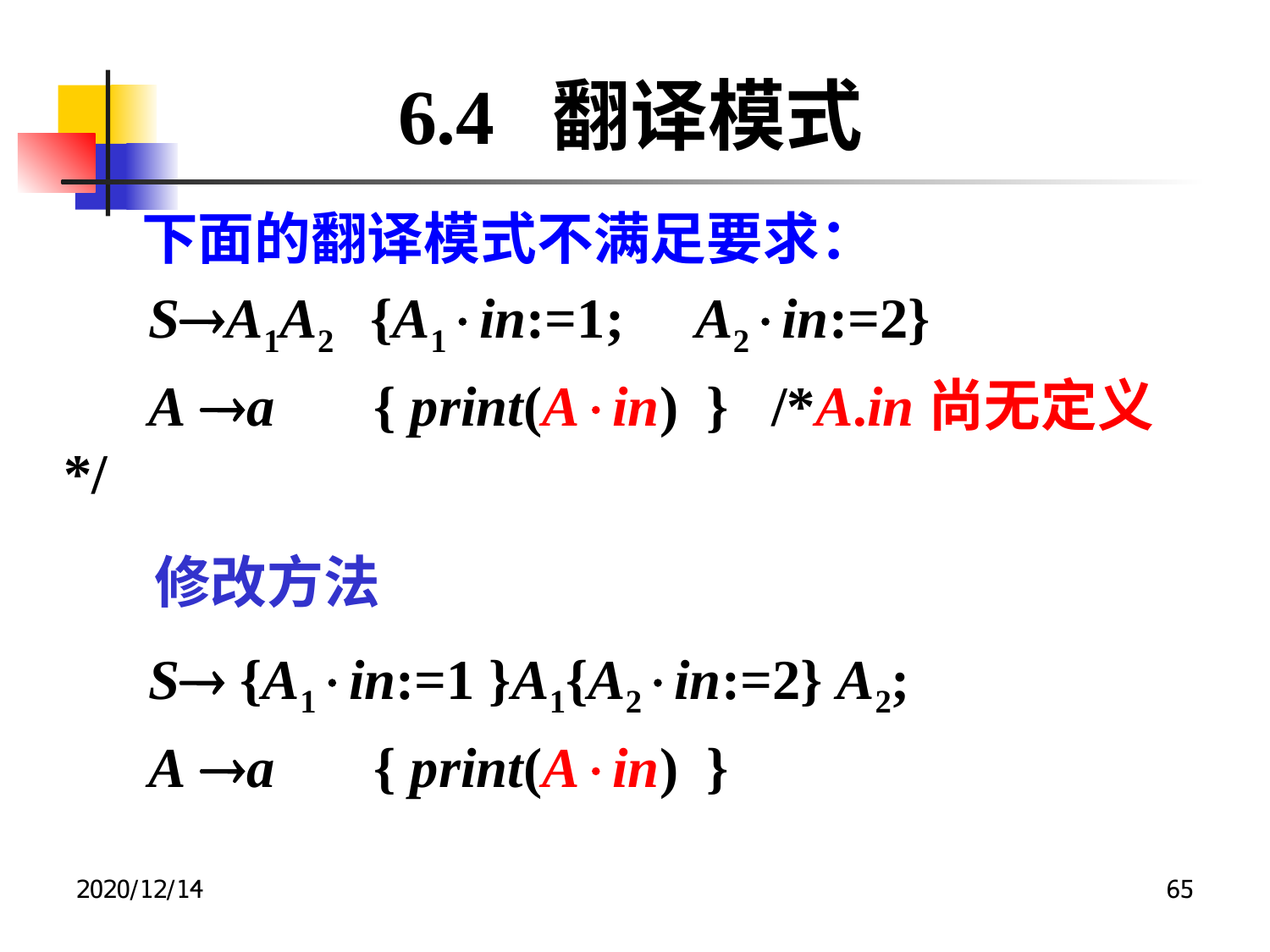

6.4  翻译模式
     下面的翻译模式不满足要求：
      S→A1A2   {A1⋅in:=1;     A2⋅in:=2}
      A →a       { print(A⋅in)  }   /*A.in尚无定义*/

      修改方法
      S→ {A1⋅in:=1 }A1{A2⋅in:=2} A2;
      A →a       { print(A⋅in)  }
2020/12/14
65